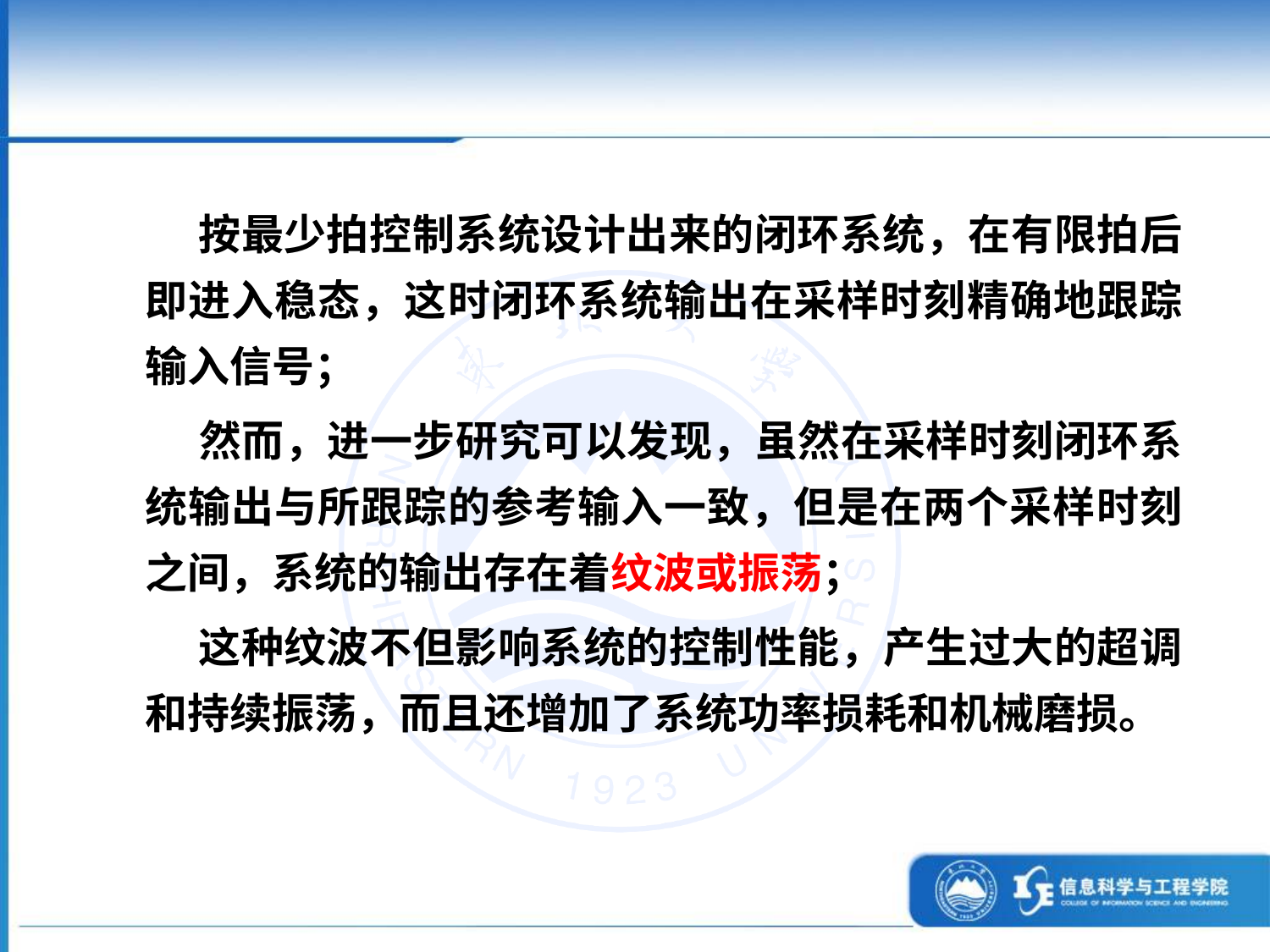

按最少拍控制系统设计出来的闭环系统，在有限拍后即进入稳态，这时闭环系统输出在采样时刻精确地跟踪输入信号；
           然而，进一步研究可以发现，虽然在采样时刻闭环系统输出与所跟踪的参考输入一致，但是在两个采样时刻之间，系统的输出存在着纹波或振荡；
         这种纹波不但影响系统的控制性能，产生过大的超调和持续振荡，而且还增加了系统功率损耗和机械磨损。